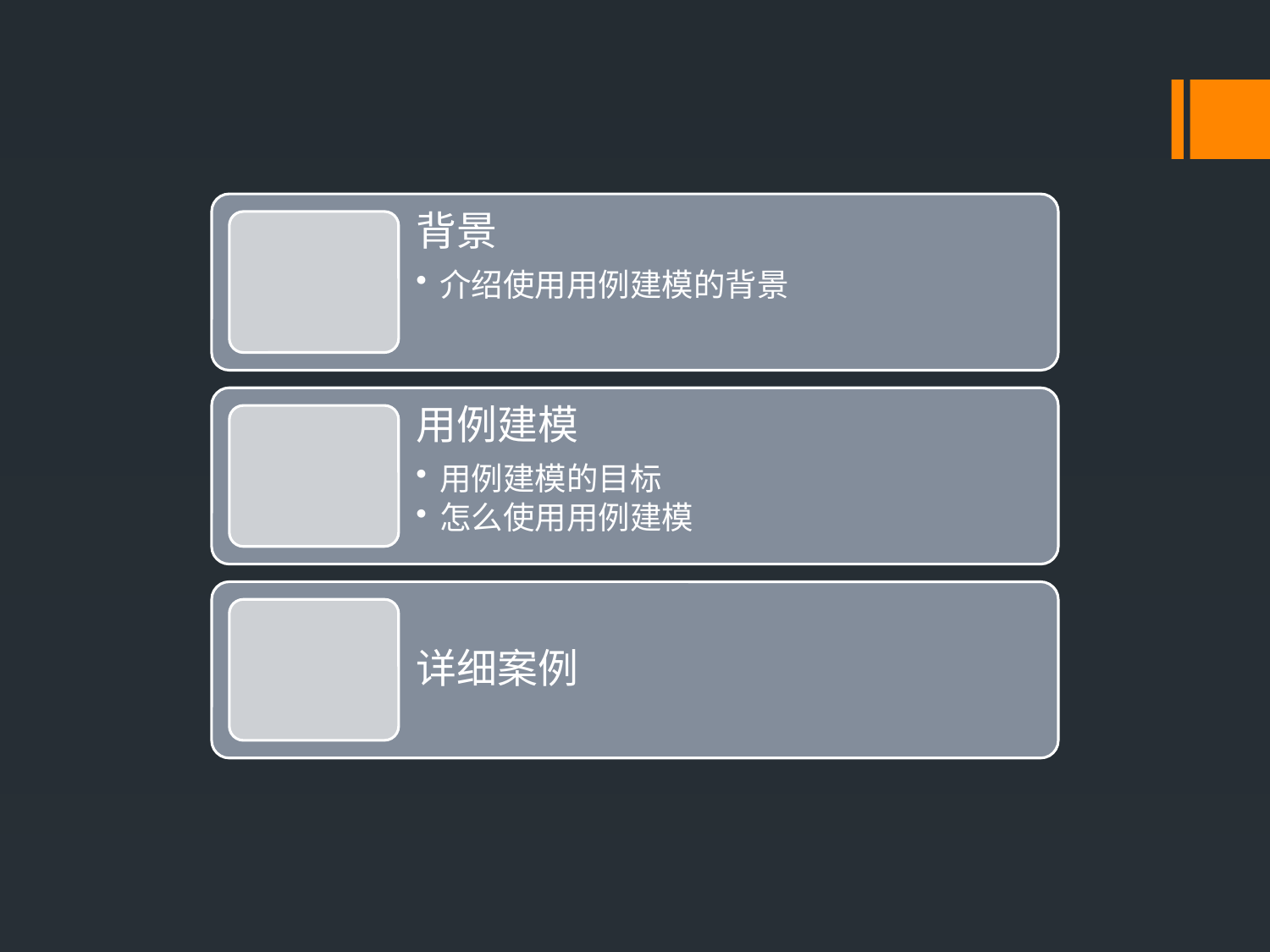

背景
介绍使用用例建模的背景
用例建模
用例建模的目标
怎么使用用例建模
详细案例